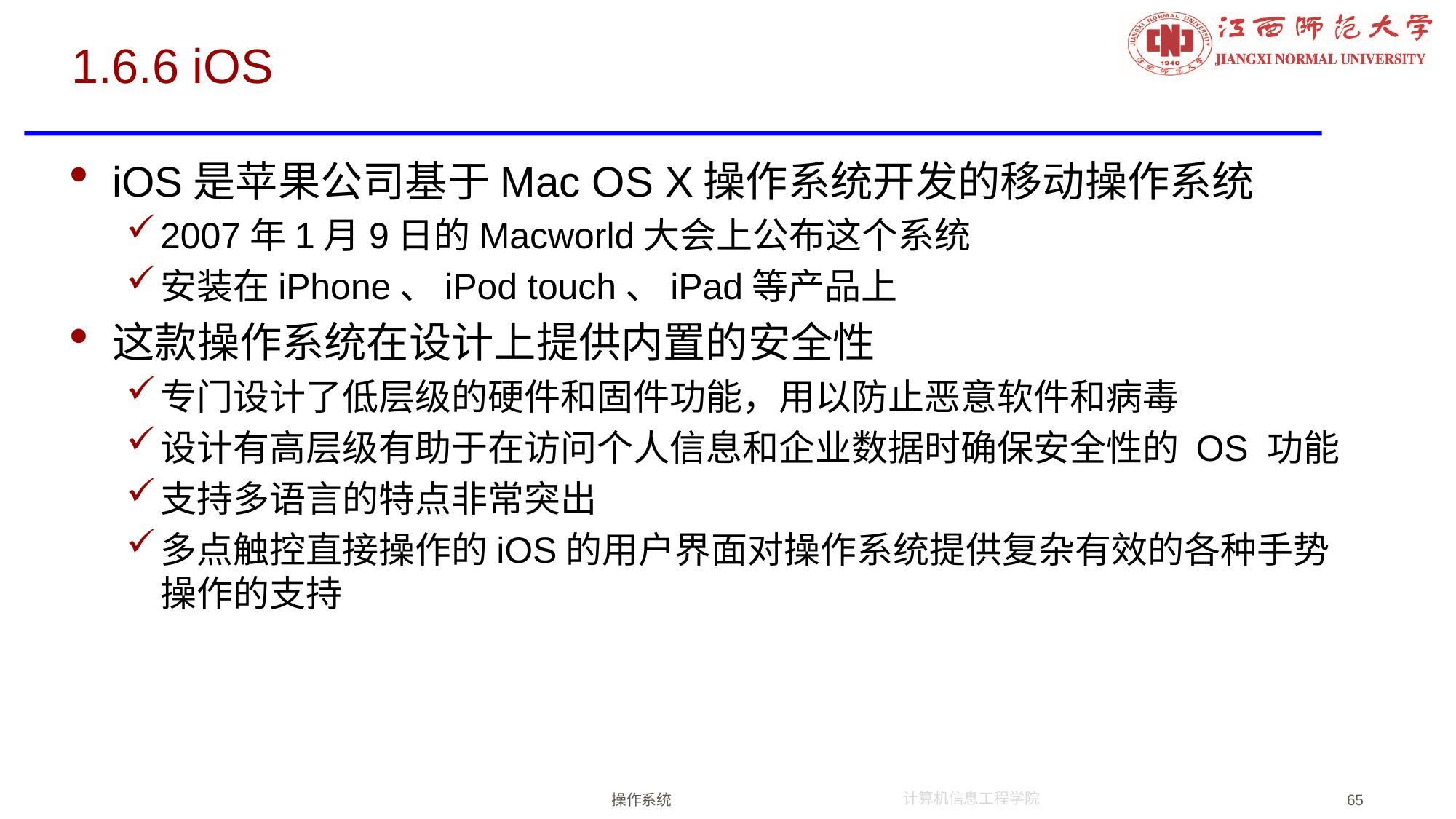

# 1.6.6 iOS
iOS是苹果公司基于Mac OS X操作系统开发的移动操作系统
2007年1月9日的Macworld大会上公布这个系统
安装在iPhone、iPod touch、iPad等产品上
这款操作系统在设计上提供内置的安全性
专门设计了低层级的硬件和固件功能，用以防止恶意软件和病毒
设计有高层级有助于在访问个人信息和企业数据时确保安全性的 OS 功能
支持多语言的特点非常突出
多点触控直接操作的iOS的用户界面对操作系统提供复杂有效的各种手势操作的支持
操作系统
65